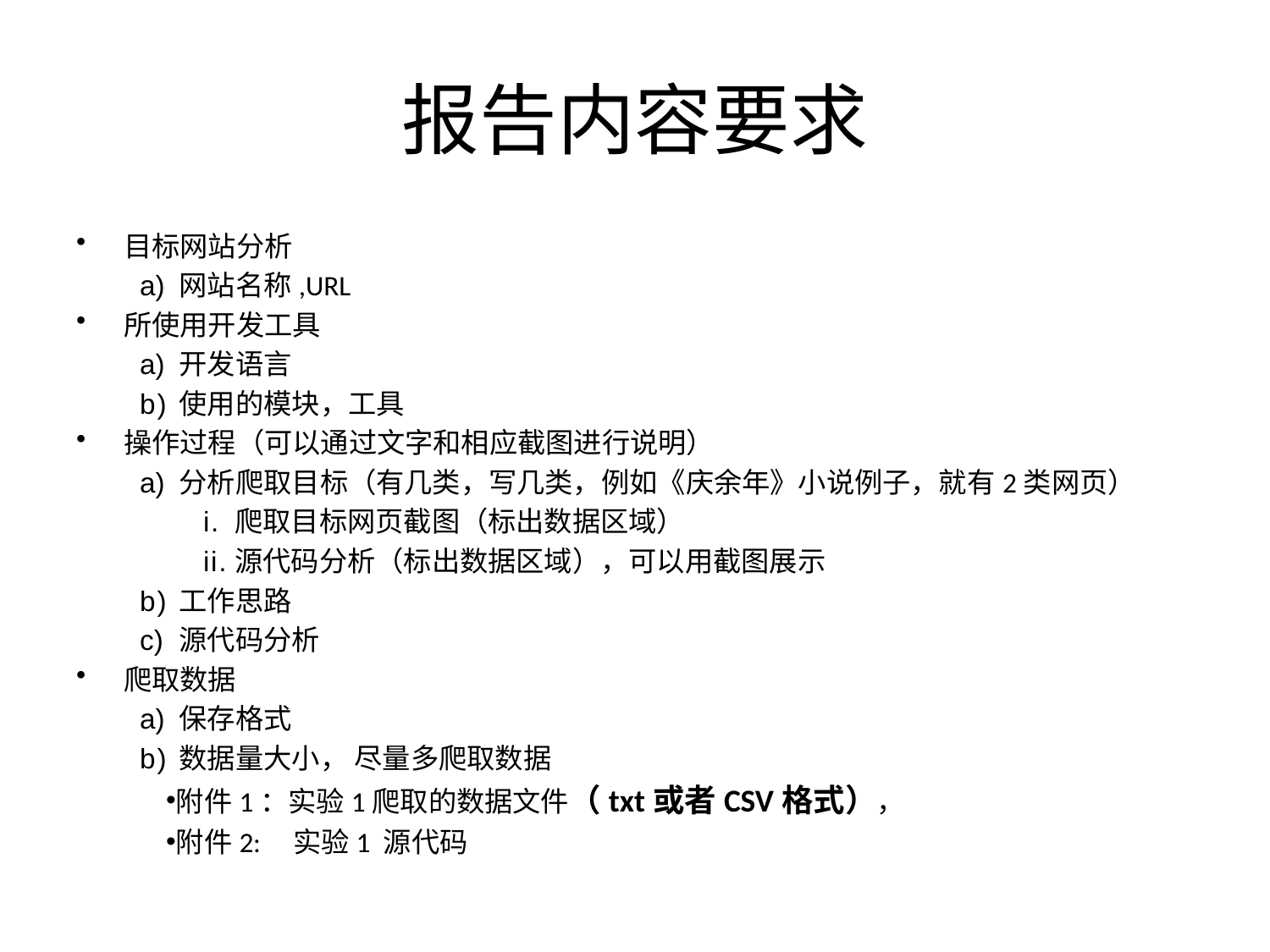

# 报告内容要求
目标网站分析
网站名称,URL
所使用开发工具
开发语言
使用的模块，工具
操作过程（可以通过文字和相应截图进行说明）
分析爬取目标（有几类，写几类，例如《庆余年》小说例子，就有2类网页）
爬取目标网页截图（标出数据区域）
源代码分析（标出数据区域），可以用截图展示
工作思路
源代码分析
爬取数据
保存格式
数据量大小， 尽量多爬取数据
附件1：实验1爬取的数据文件（txt或者CSV格式），
附件2:    实验1 源代码